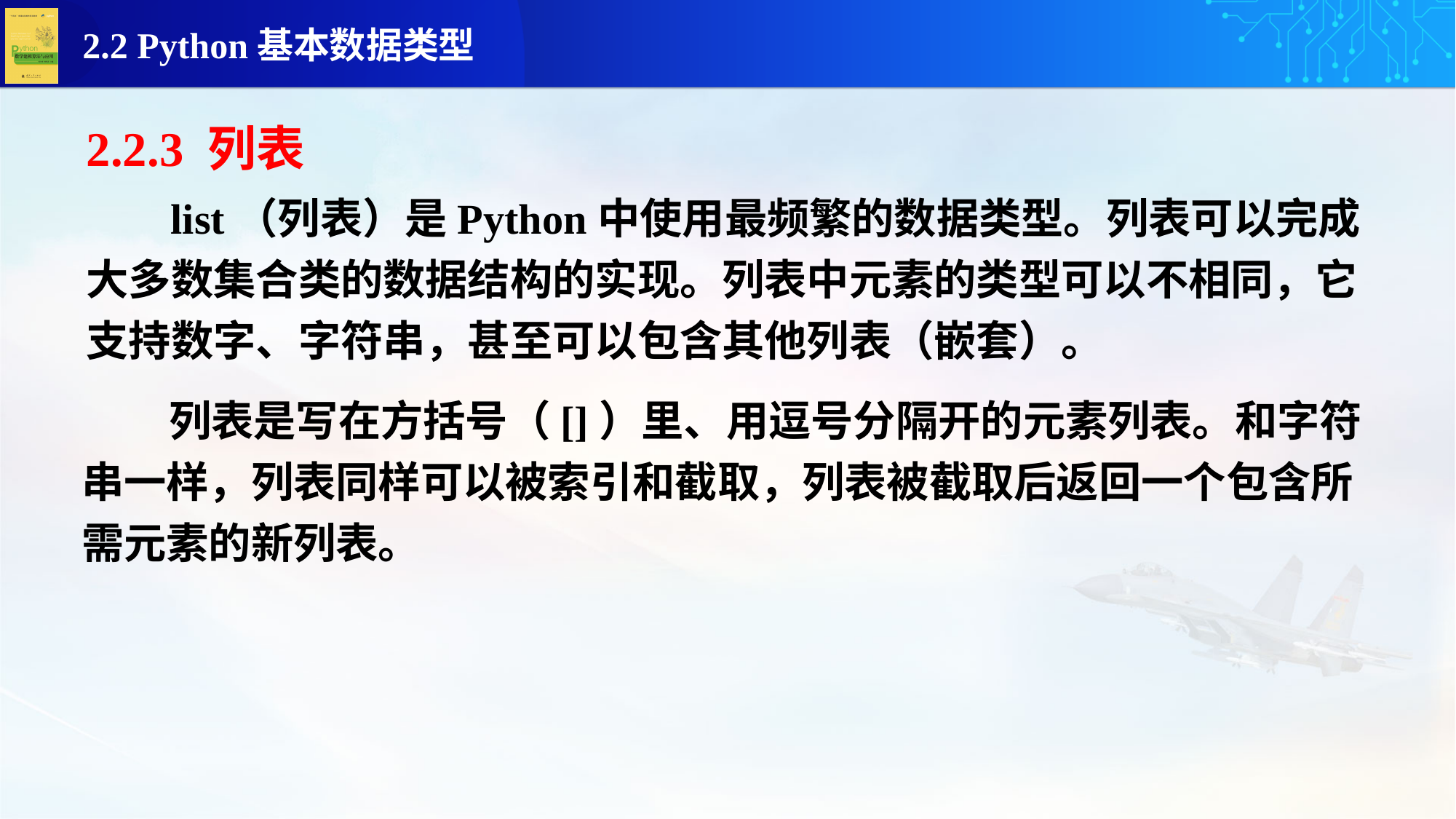

2.2.3 列表
        list（列表）是Python中使用最频繁的数据类型。列表可以完成大多数集合类的数据结构的实现。列表中元素的类型可以不相同，它支持数字、字符串，甚至可以包含其他列表（嵌套）。

        列表是写在方括号（[]）里、用逗号分隔开的元素列表。和字符串一样，列表同样可以被索引和截取，列表被截取后返回一个包含所需元素的新列表。